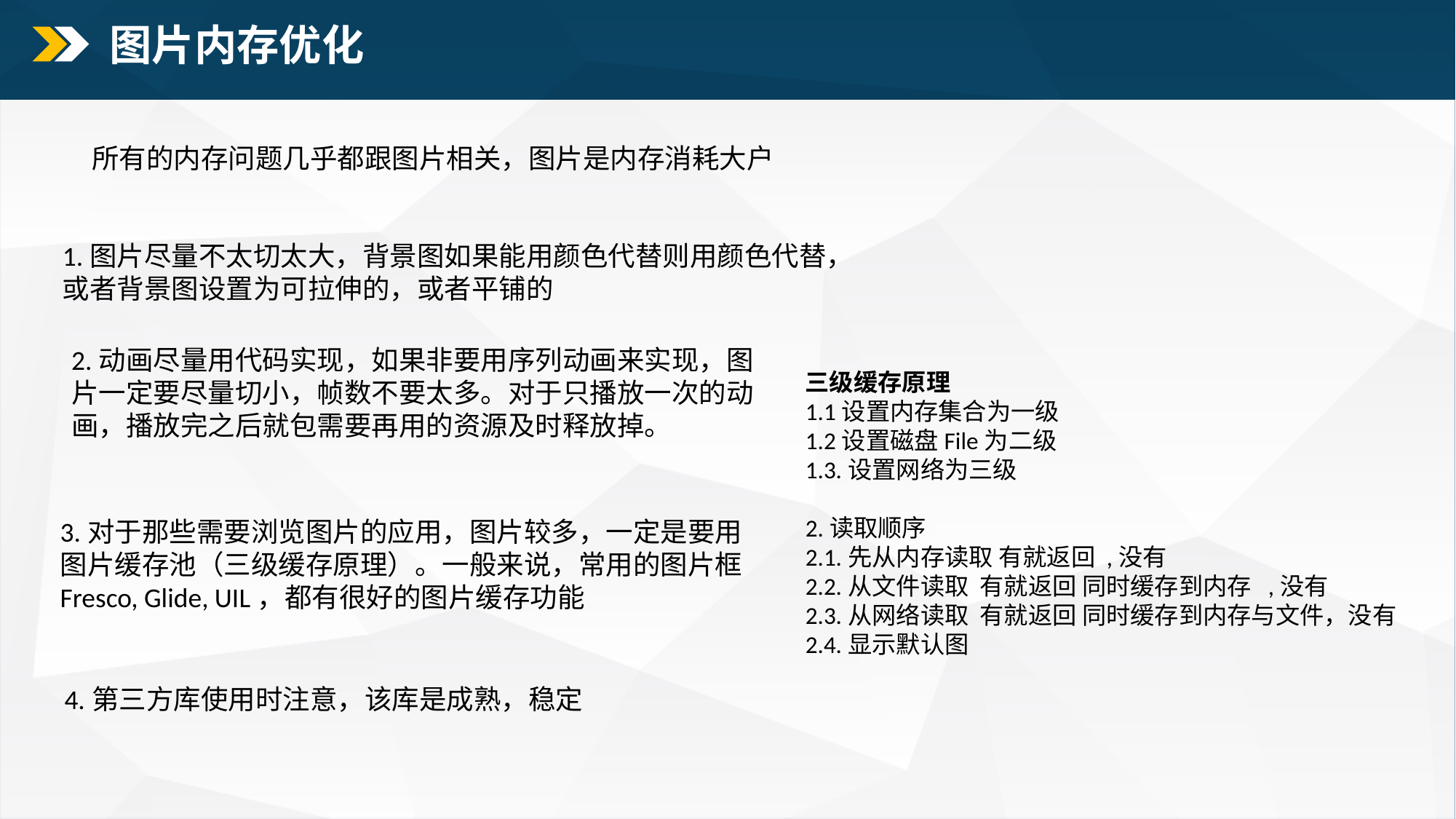

图片内存优化

所有的内存问题几乎都跟图片相关，图片是内存消耗大户
1.图片尽量不太切太大，背景图如果能用颜色代替则用颜色代替，
或者背景图设置为可拉伸的，或者平铺的
2.动画尽量用代码实现，如果非要用序列动画来实现，图片一定要尽量切小，帧数不要太多。对于只播放一次的动画，播放完之后就包需要再用的资源及时释放掉。
三级缓存原理
1.1设置内存集合为一级
1.2设置磁盘File为二级
1.3.设置网络为三级

2.读取顺序
2.1.先从内存读取 有就返回 ,没有
2.2.从文件读取  有就返回 同时缓存到内存  ,没有
2.3.从网络读取  有就返回 同时缓存到内存与文件，没有
2.4.显示默认图
3.对于那些需要浏览图片的应用，图片较多，一定是要用图片缓存池（三级缓存原理）。一般来说，常用的图片框Fresco, Glide, UIL，都有很好的图片缓存功能
4.第三方库使用时注意，该库是成熟，稳定